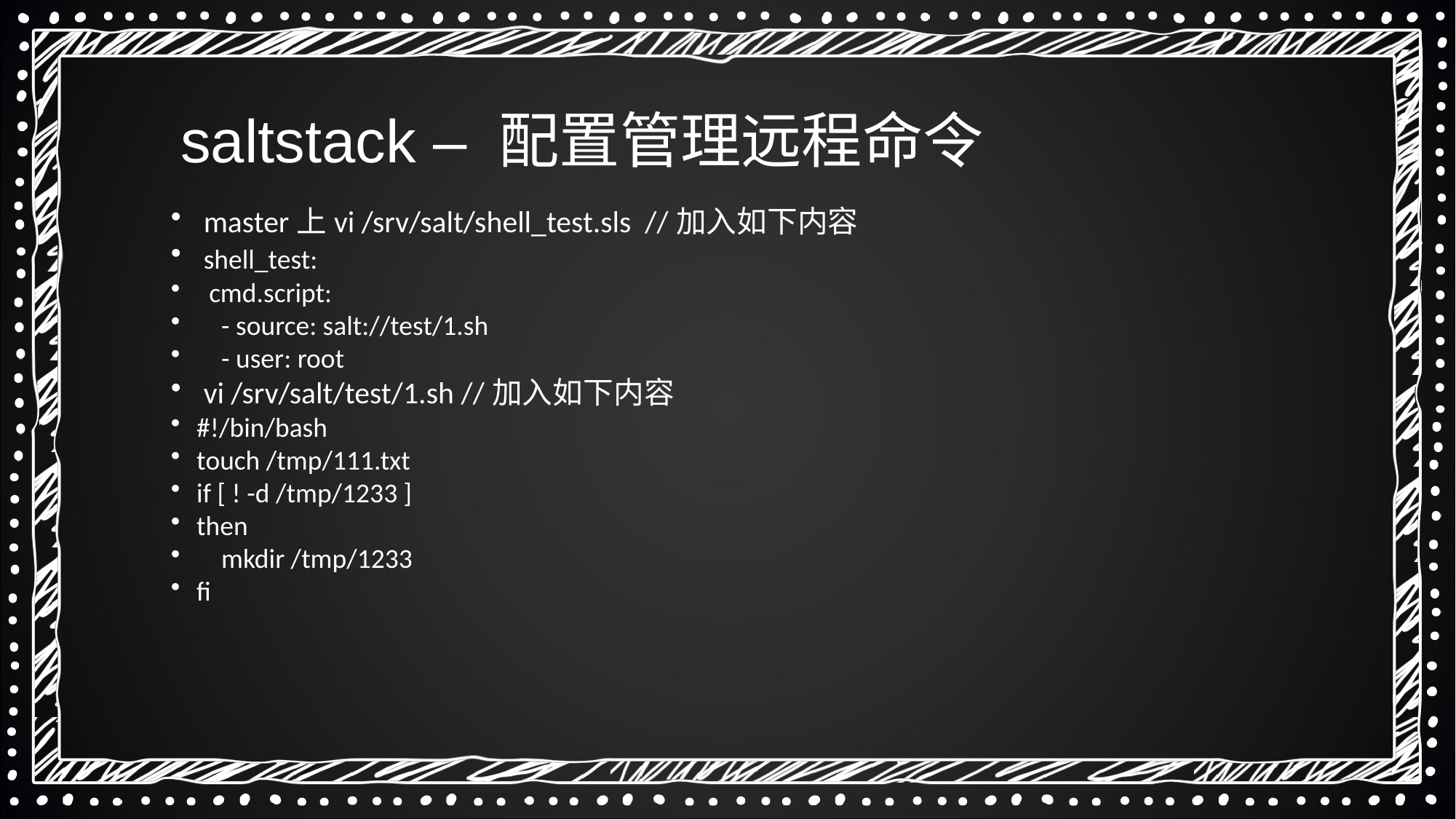

saltstack – 配置管理远程命令
 master上vi /srv/salt/shell_test.sls  //加入如下内容
 shell_test:
  cmd.script:
    - source: salt://test/1.sh
    - user: root
 vi /srv/salt/test/1.sh //加入如下内容
#!/bin/bash
touch /tmp/111.txt
if [ ! -d /tmp/1233 ]
then
    mkdir /tmp/1233
fi